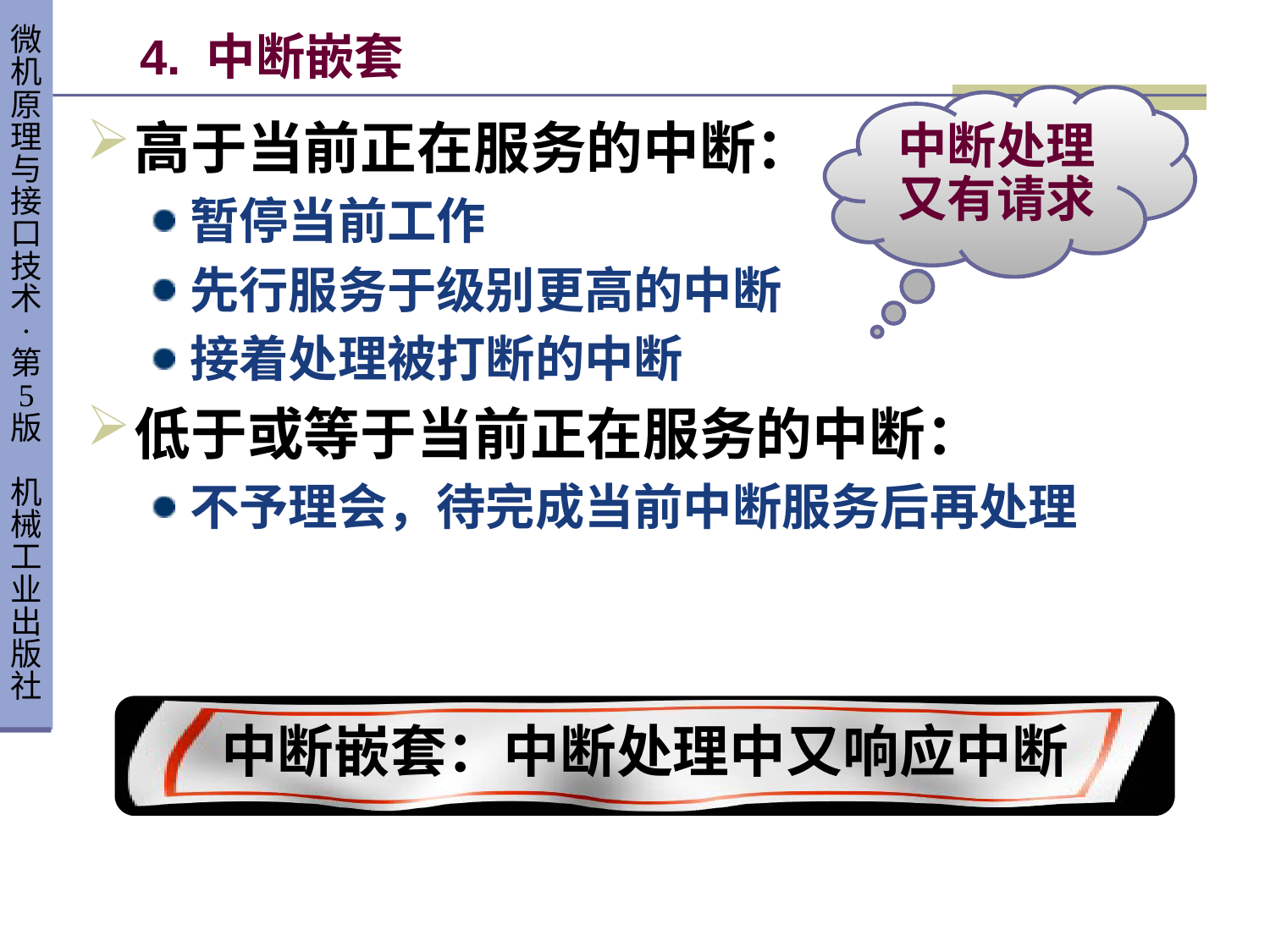

# 4. 中断嵌套
中断处理又有请求
高于当前正在服务的中断：
暂停当前工作
先行服务于级别更高的中断
接着处理被打断的中断
低于或等于当前正在服务的中断：
不予理会，待完成当前中断服务后再处理
中断嵌套：中断处理中又响应中断